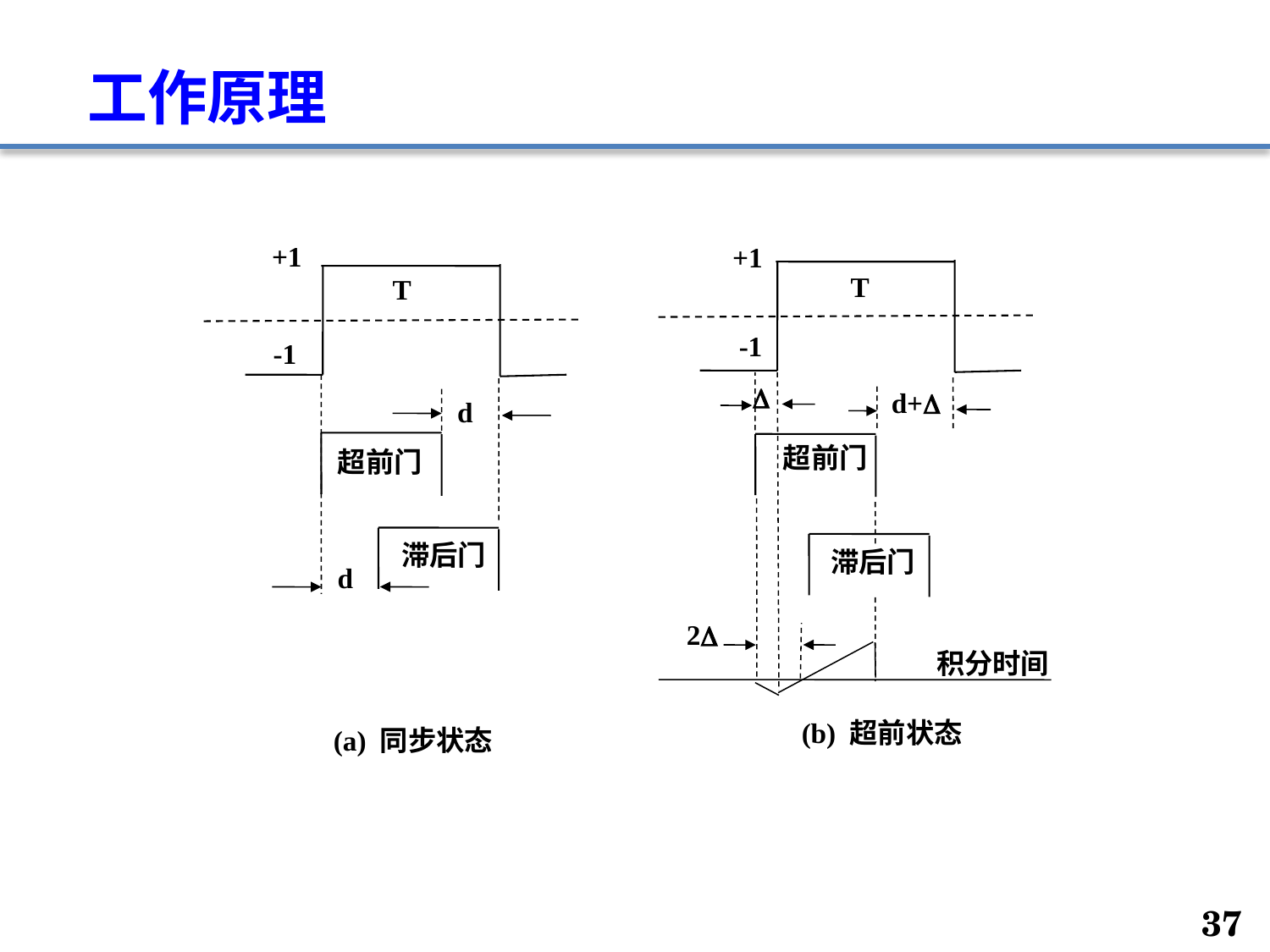

# 工作原理

+1

-1

超前门

滞后门
d

(a) 同步状态
d

T

+1

T

-1
Δ
d+Δ

超前门

滞后门

2Δ

积分时间
(b) 超前状态

37